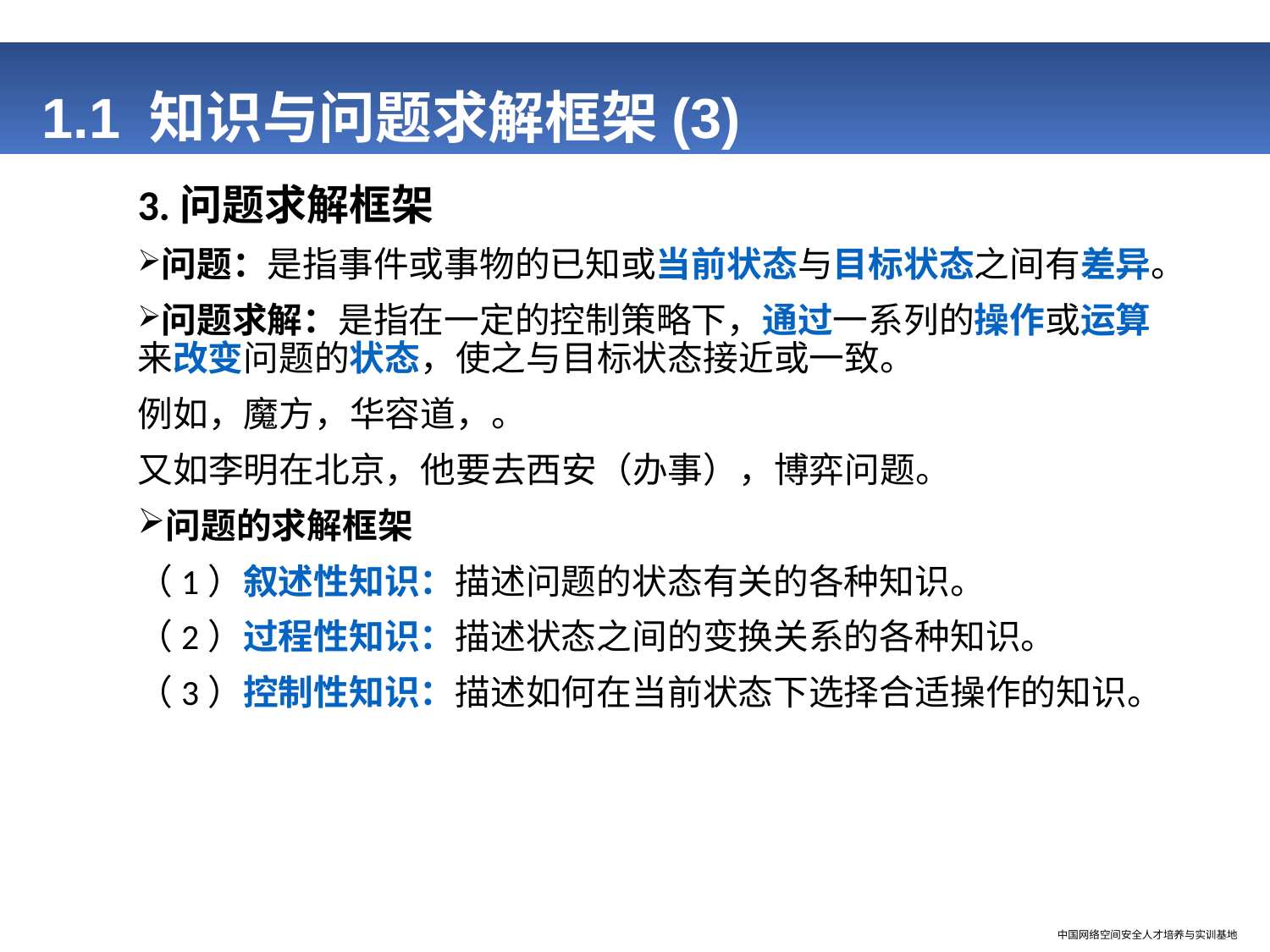

# 1.1 知识与问题求解框架(3)
3.问题求解框架
问题：是指事件或事物的已知或当前状态与目标状态之间有差异。
问题求解：是指在一定的控制策略下，通过一系列的操作或运算来改变问题的状态，使之与目标状态接近或一致。
例如，魔方，华容道，。
又如李明在北京，他要去西安（办事），博弈问题。
问题的求解框架
（1）叙述性知识：描述问题的状态有关的各种知识。
（2）过程性知识：描述状态之间的变换关系的各种知识。
（3）控制性知识：描述如何在当前状态下选择合适操作的知识。